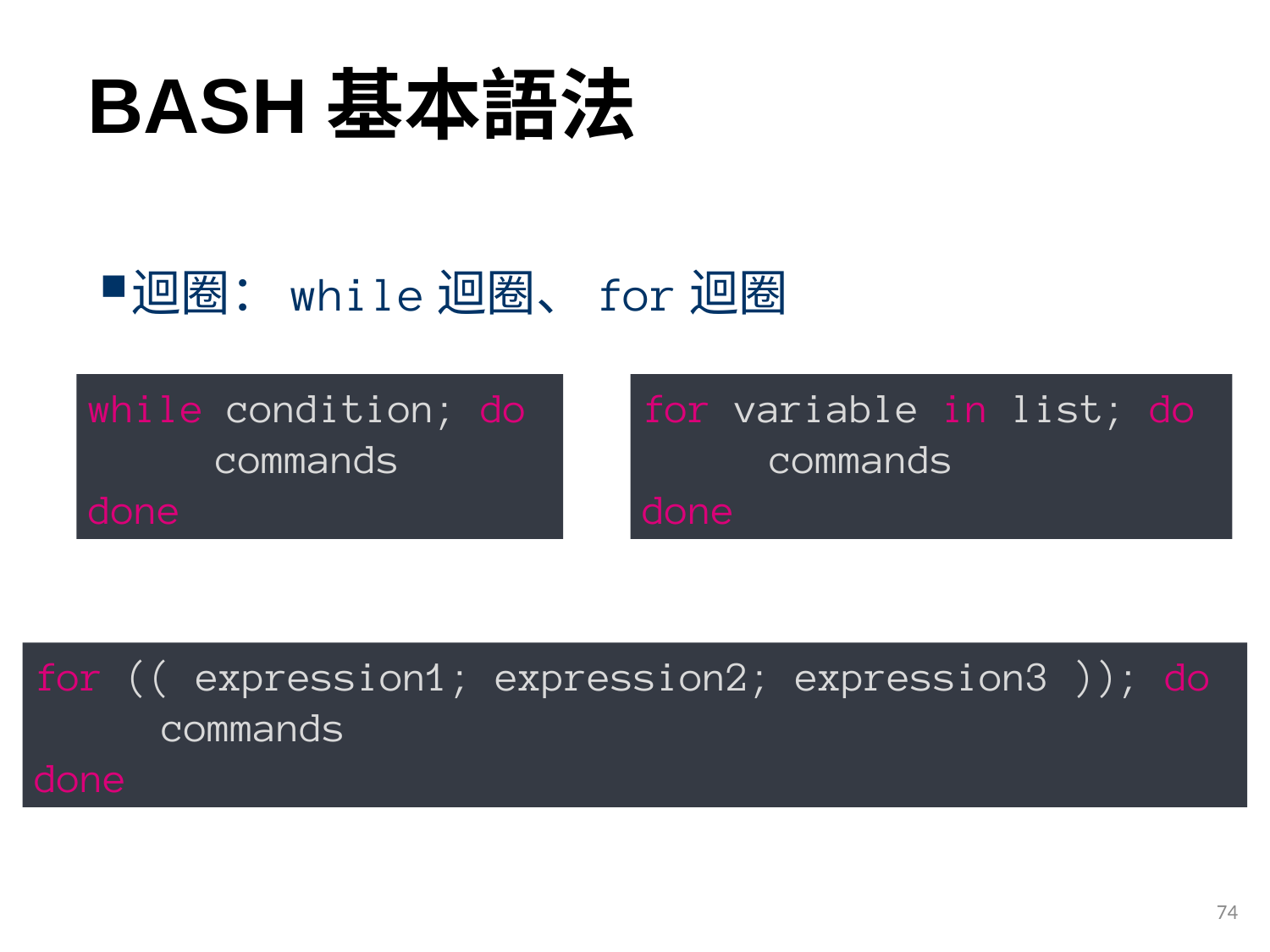

# BASH基本語法
迴圈：while迴圈、for迴圈
while condition; do
	commands
done
for variable in list; do
	commands
done
for (( expression1; expression2; expression3 )); do
	commands
done
74